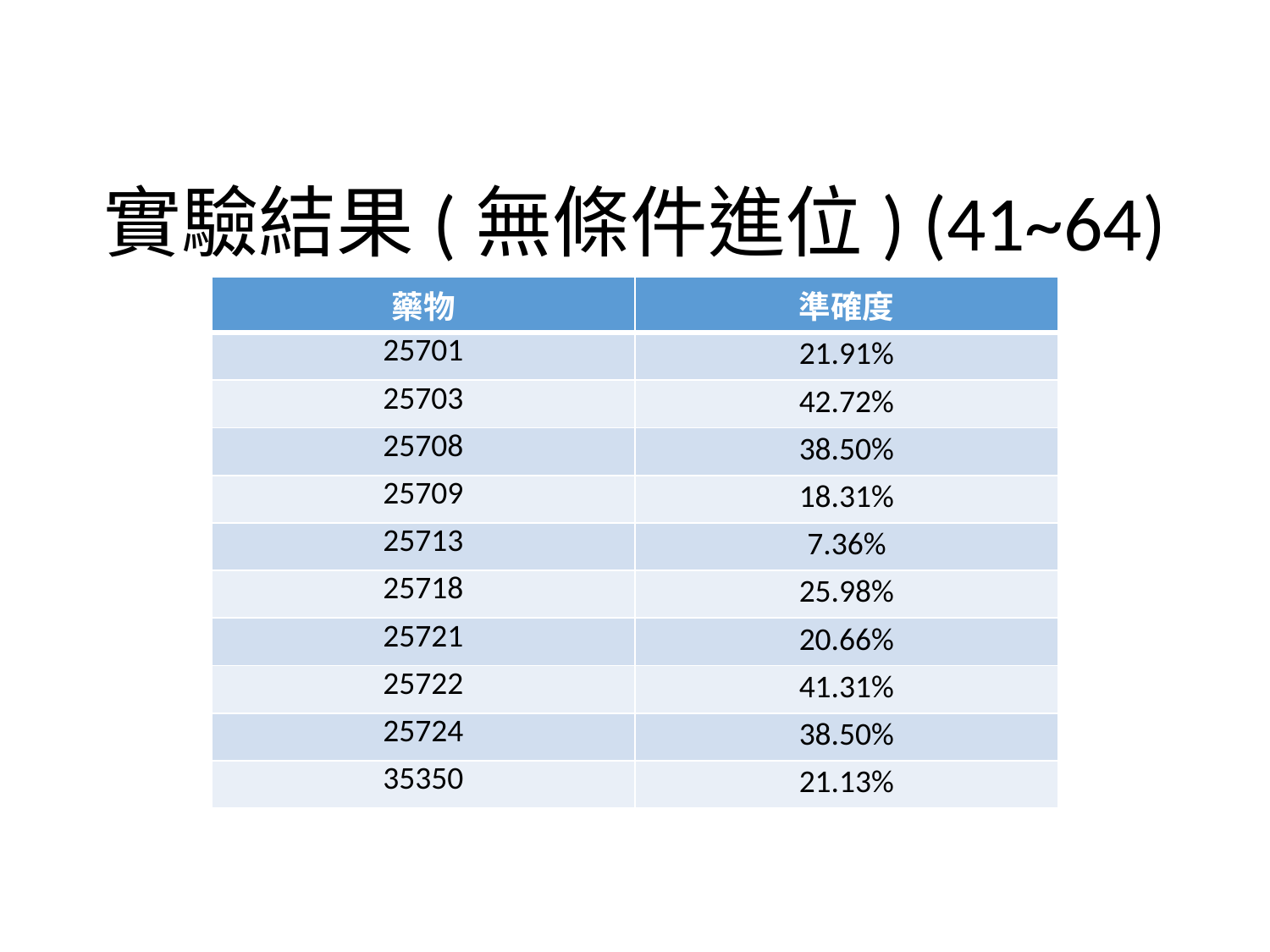

# 實驗結果(無條件進位) (41~64)
| 藥物 | 準確度 |
| --- | --- |
| 25701 | 21.91% |
| 25703 | 42.72% |
| 25708 | 38.50% |
| 25709 | 18.31% |
| 25713 | 7.36% |
| 25718 | 25.98% |
| 25721 | 20.66% |
| 25722 | 41.31% |
| 25724 | 38.50% |
| 35350 | 21.13% |